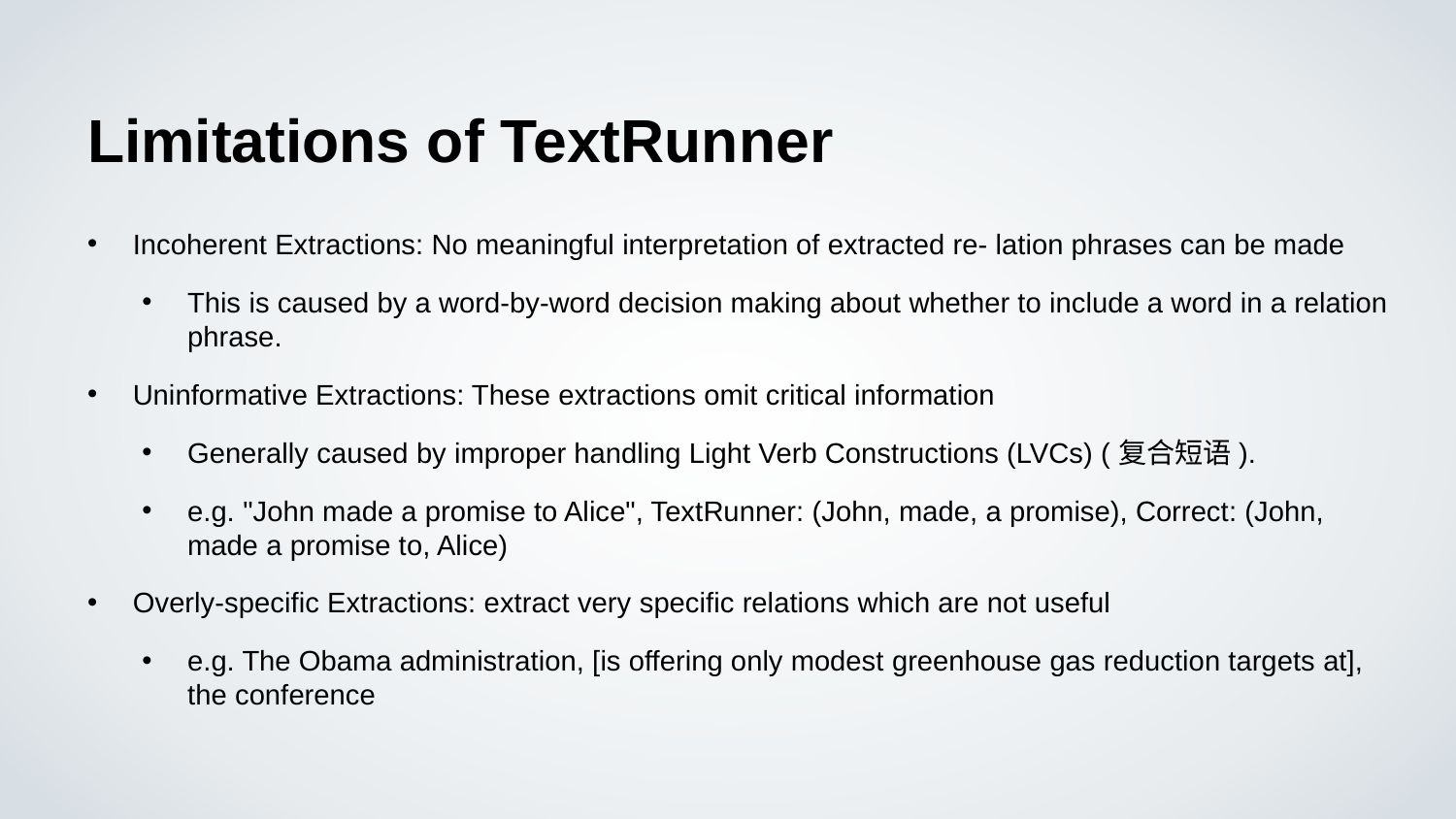

Limitations of TextRunner
Incoherent Extractions: No meaningful interpretation of extracted re- lation phrases can be made
This is caused by a word-by-word decision making about whether to include a word in a relation phrase.
Uninformative Extractions: These extractions omit critical information
Generally caused by improper handling Light Verb Constructions (LVCs) (复合短语).
e.g. "John made a promise to Alice", TextRunner: (John, made, a promise), Correct: (John, made a promise to, Alice)
Overly-specific Extractions: extract very specific relations which are not useful
e.g. The Obama administration, [is offering only modest greenhouse gas reduction targets at], the conference